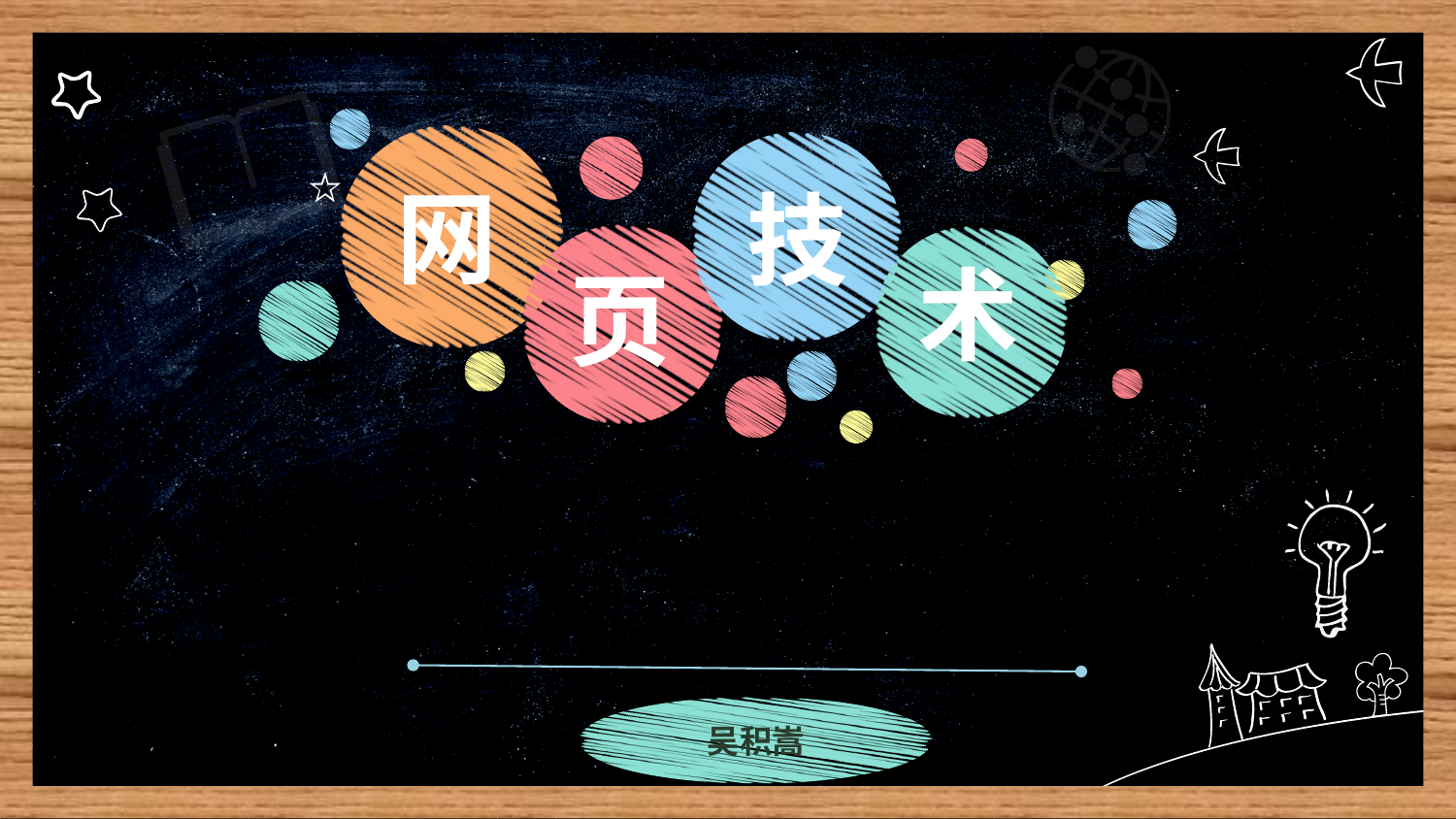

网

技

页

术

计算机网络
网页技术

吴积嵩